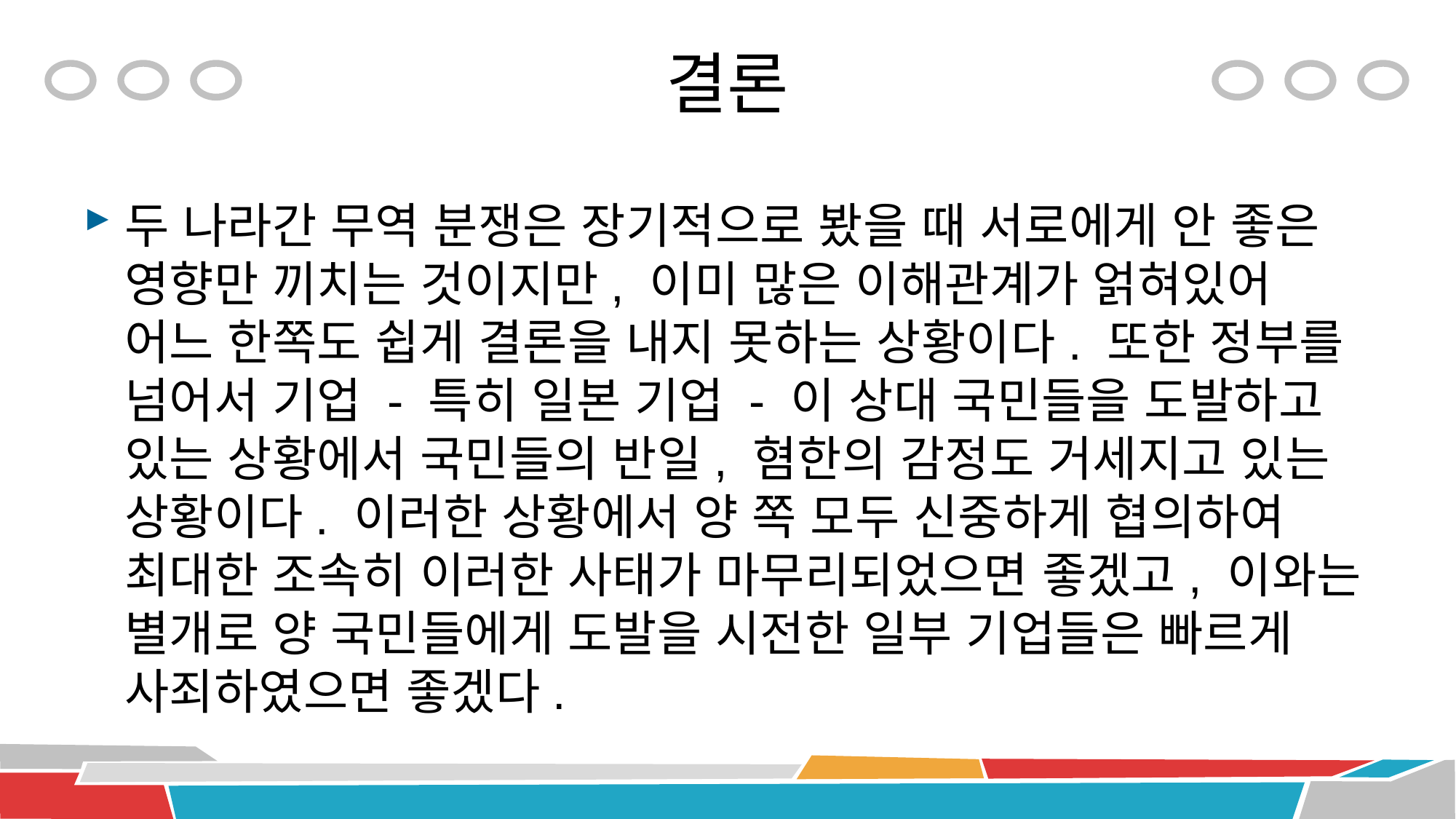

# 결론
두 나라간 무역 분쟁은 장기적으로 봤을 때 서로에게 안 좋은 영향만 끼치는 것이지만, 이미 많은 이해관계가 얽혀있어 어느 한쪽도 쉽게 결론을 내지 못하는 상황이다. 또한 정부를 넘어서 기업 - 특히 일본 기업 - 이 상대 국민들을 도발하고 있는 상황에서 국민들의 반일, 혐한의 감정도 거세지고 있는 상황이다. 이러한 상황에서 양 쪽 모두 신중하게 협의하여 최대한 조속히 이러한 사태가 마무리되었으면 좋겠고, 이와는 별개로 양 국민들에게 도발을 시전한 일부 기업들은 빠르게 사죄하였으면 좋겠다.